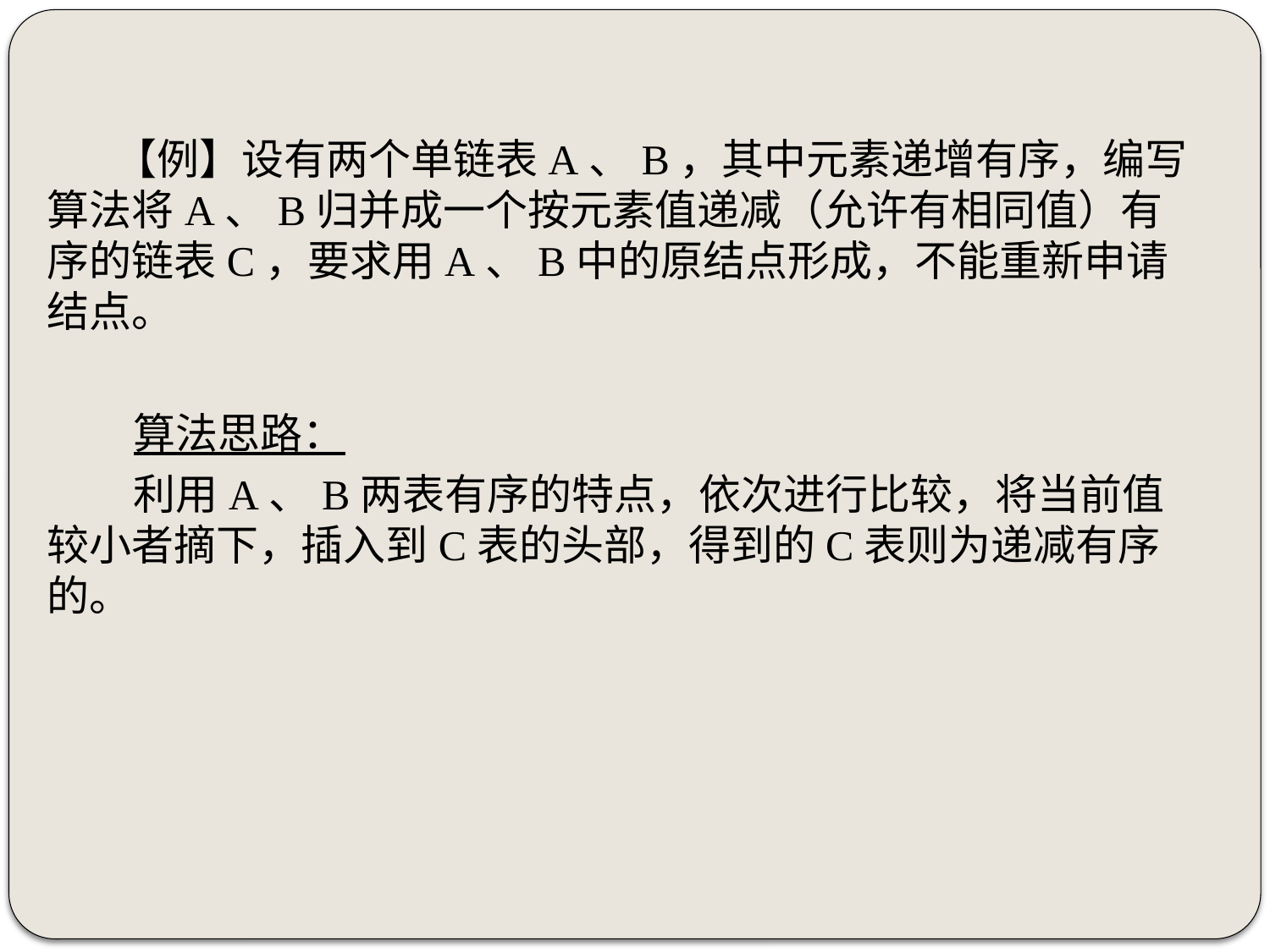

【例】设有两个单链表A、B，其中元素递增有序，编写算法将A、B归并成一个按元素值递减（允许有相同值）有序的链表C，要求用A、B中的原结点形成，不能重新申请结点。

        算法思路：
        利用A、B两表有序的特点，依次进行比较，将当前值较小者摘下，插入到C表的头部，得到的C表则为递减有序的。